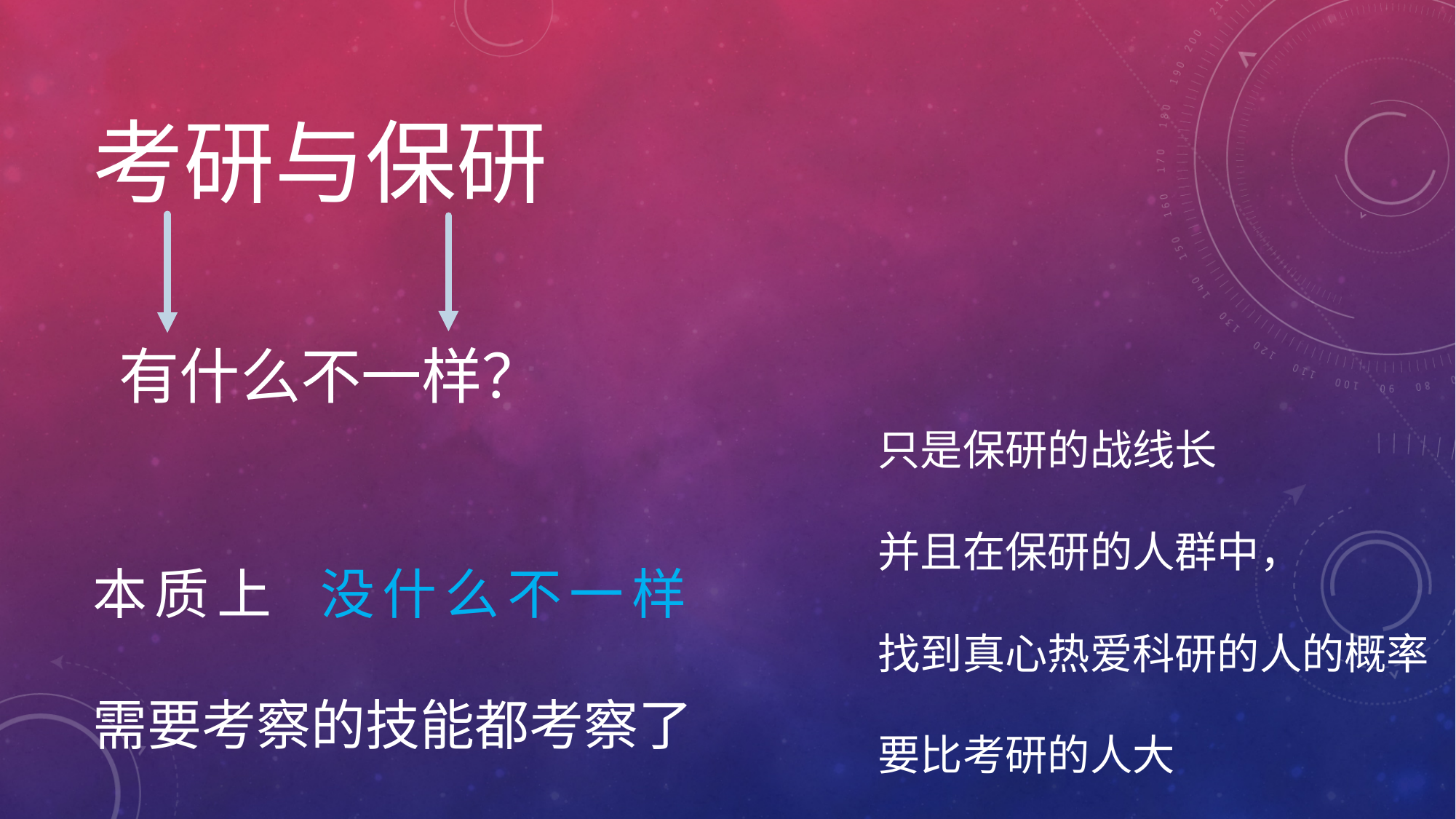

# 考研与保研
有什么不一样？
只是保研的战线长
并且在保研的人群中，
找到真心热爱科研的人的概率
要比考研的人大
本质上  没什么不一样
需要考察的技能都考察了